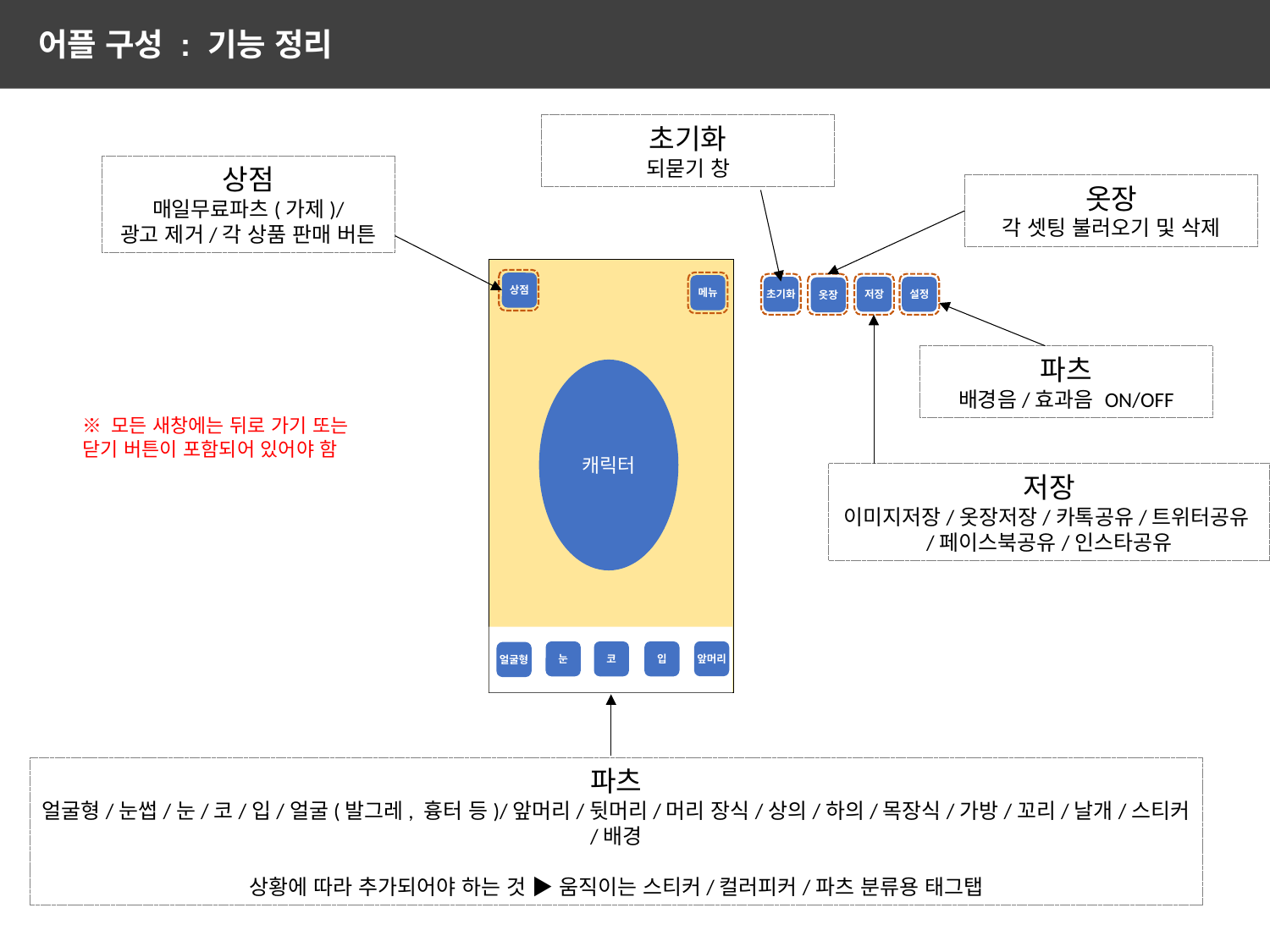

어플 구성 : 기능 정리
초기화
되묻기 창
상점
매일무료파츠(가제)/
광고 제거/각 상품 판매 버튼
옷장
각 셋팅 불러오기 및 삭제

상점

메뉴

초기화

저장

설정

옷장
파츠
배경음/효과음 ON/OFF
캐릭터
※ 모든 새창에는 뒤로 가기 또는
닫기 버튼이 포함되어 있어야 함
저장
이미지저장/옷장저장/카톡공유/트위터공유/페이스북공유/인스타공유
0

앞머리

눈

코

입

얼굴형
파츠
얼굴형/눈썹/눈/코/입/얼굴(발그레, 흉터 등)/앞머리/뒷머리/머리 장식/상의/하의/목장식/가방/꼬리/날개/스티커/배경

상황에 따라 추가되어야 하는 것 ▶ 움직이는 스티커/컬러피커/파츠 분류용 태그탭